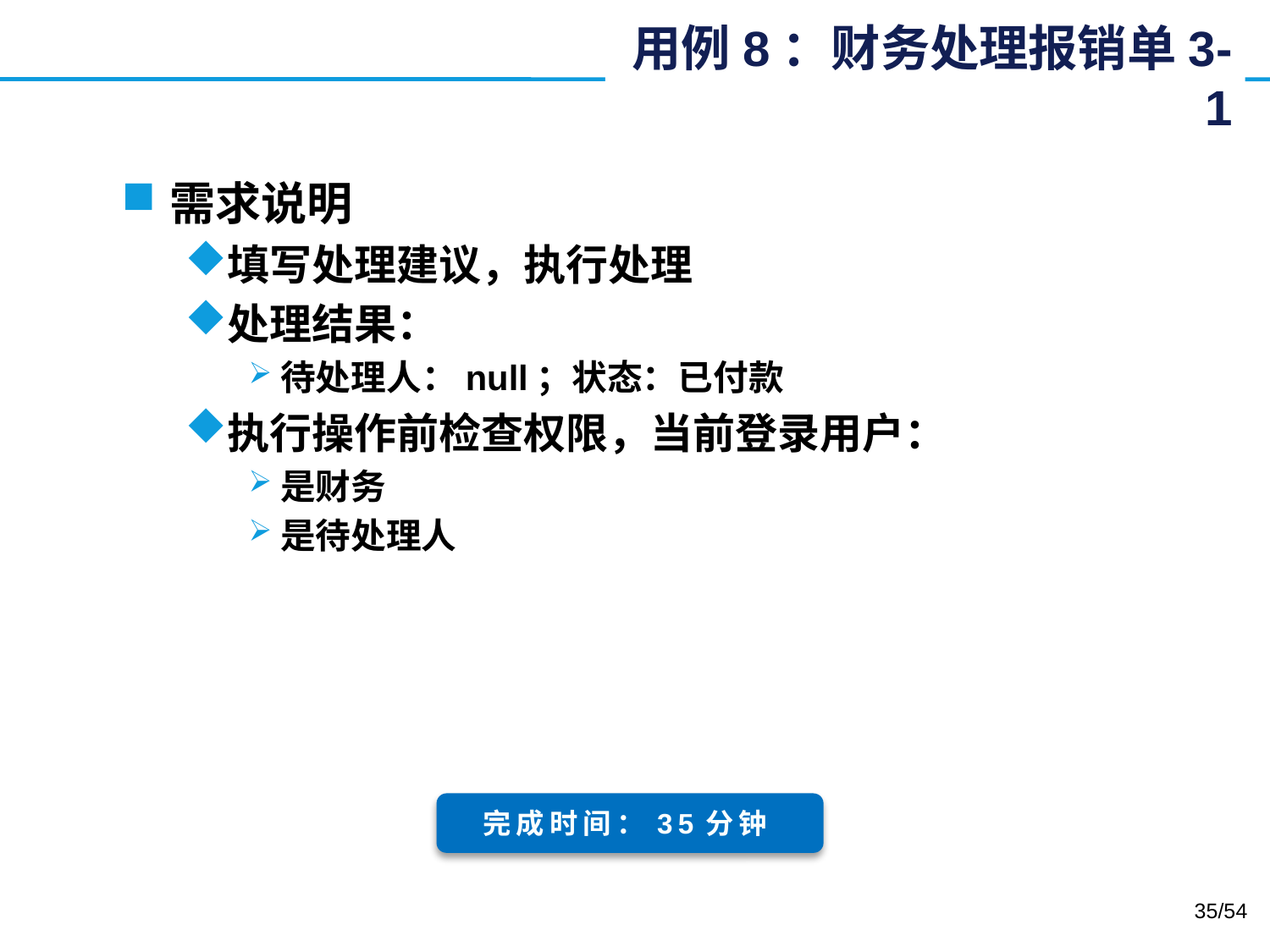

# 用例8：财务处理报销单3-1
需求说明
填写处理建议，执行处理
处理结果：
待处理人：null；状态：已付款
执行操作前检查权限，当前登录用户：
是财务
是待处理人

完成时间：35分钟
35/54